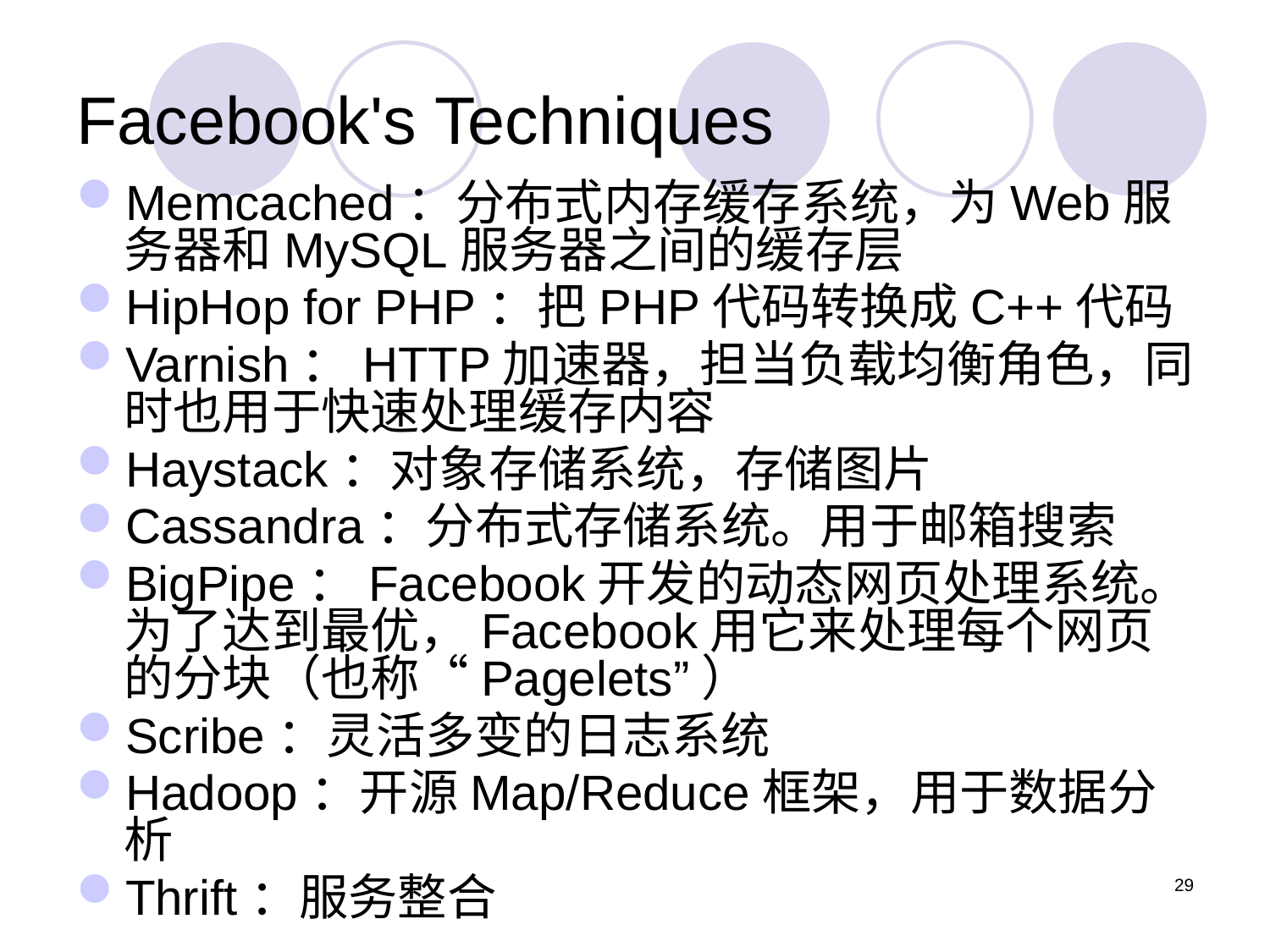

# Facebook's Techniques
Memcached：分布式内存缓存系统，为Web服务器和MySQL服务器之间的缓存层
HipHop for PHP：把PHP代码转换成C++代码
Varnish：HTTP加速器，担当负载均衡角色，同时也用于快速处理缓存内容
Haystack：对象存储系统，存储图片
Cassandra：分布式存储系统。用于邮箱搜索
BigPipe：Facebook开发的动态网页处理系统。为了达到最优，Facebook用它来处理每个网页的分块（也称“Pagelets”）
Scribe：灵活多变的日志系统
Hadoop：开源Map/Reduce框架，用于数据分析
Thrift：服务整合
29